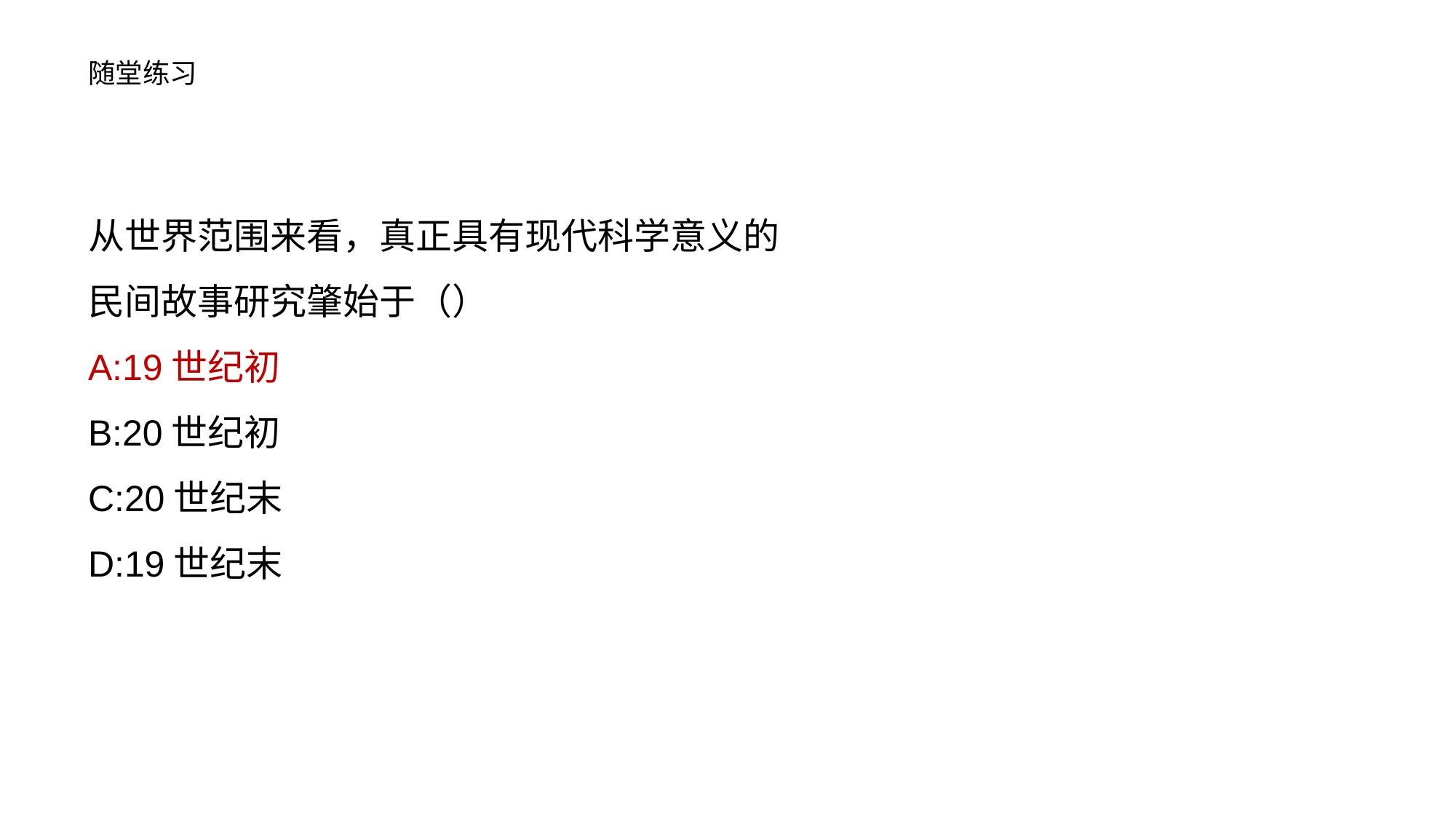

随堂练习
从世界范围来看，真正具有现代科学意义的民间故事研究肇始于（）
A:19世纪初
B:20世纪初
C:20世纪末
D:19世纪末